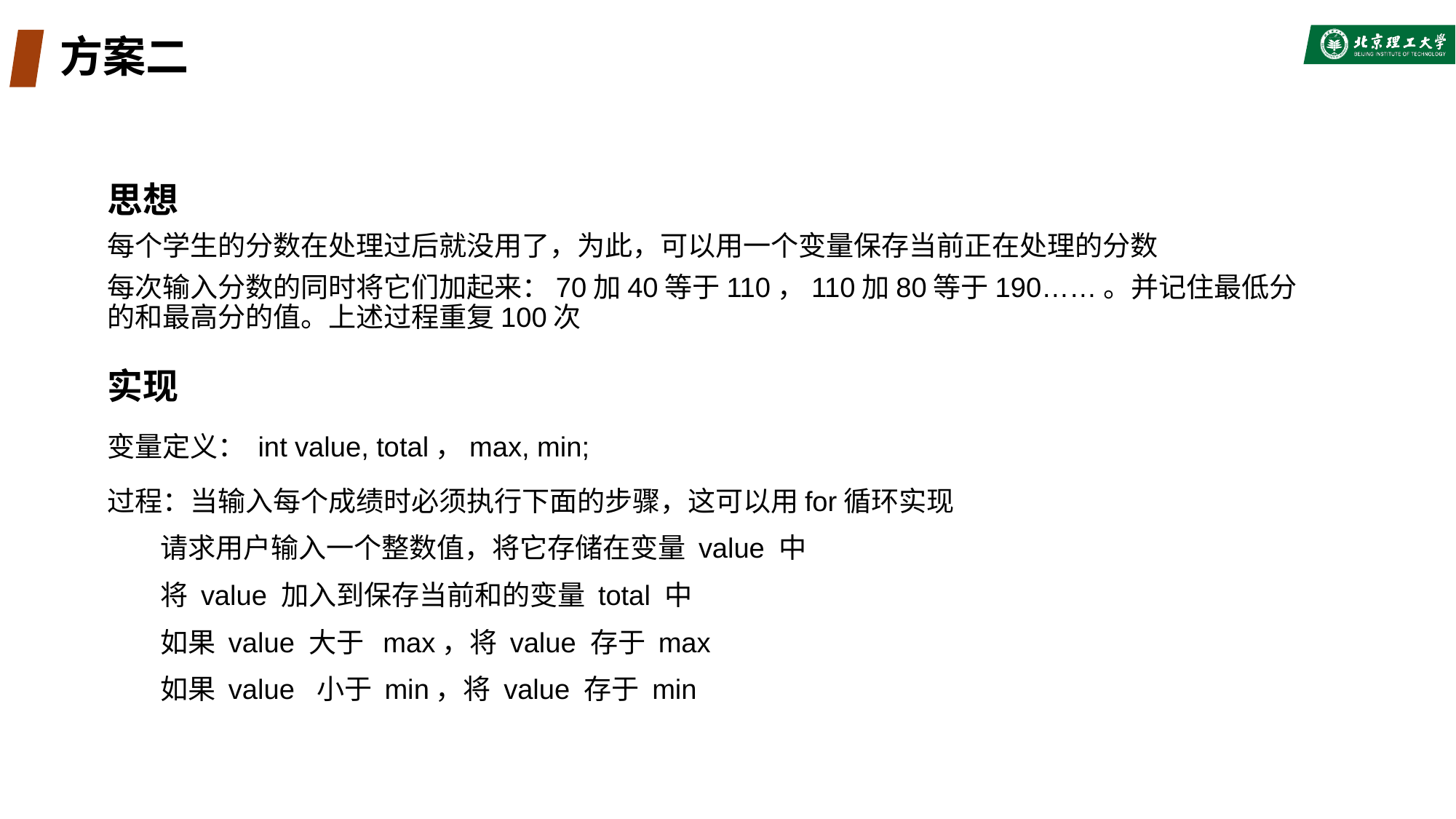

# 方案二
思想
每个学生的分数在处理过后就没用了，为此，可以用一个变量保存当前正在处理的分数
每次输入分数的同时将它们加起来：70加40等于110，110加80等于190……。并记住最低分的和最高分的值。上述过程重复100次
实现
变量定义： int value, total，max, min;
过程：当输入每个成绩时必须执行下面的步骤，这可以用for循环实现
请求用户输入一个整数值，将它存储在变量 value 中
将 value 加入到保存当前和的变量 total 中
如果 value 大于  max，将 value 存于 max
如果 value  小于 min，将 value 存于 min